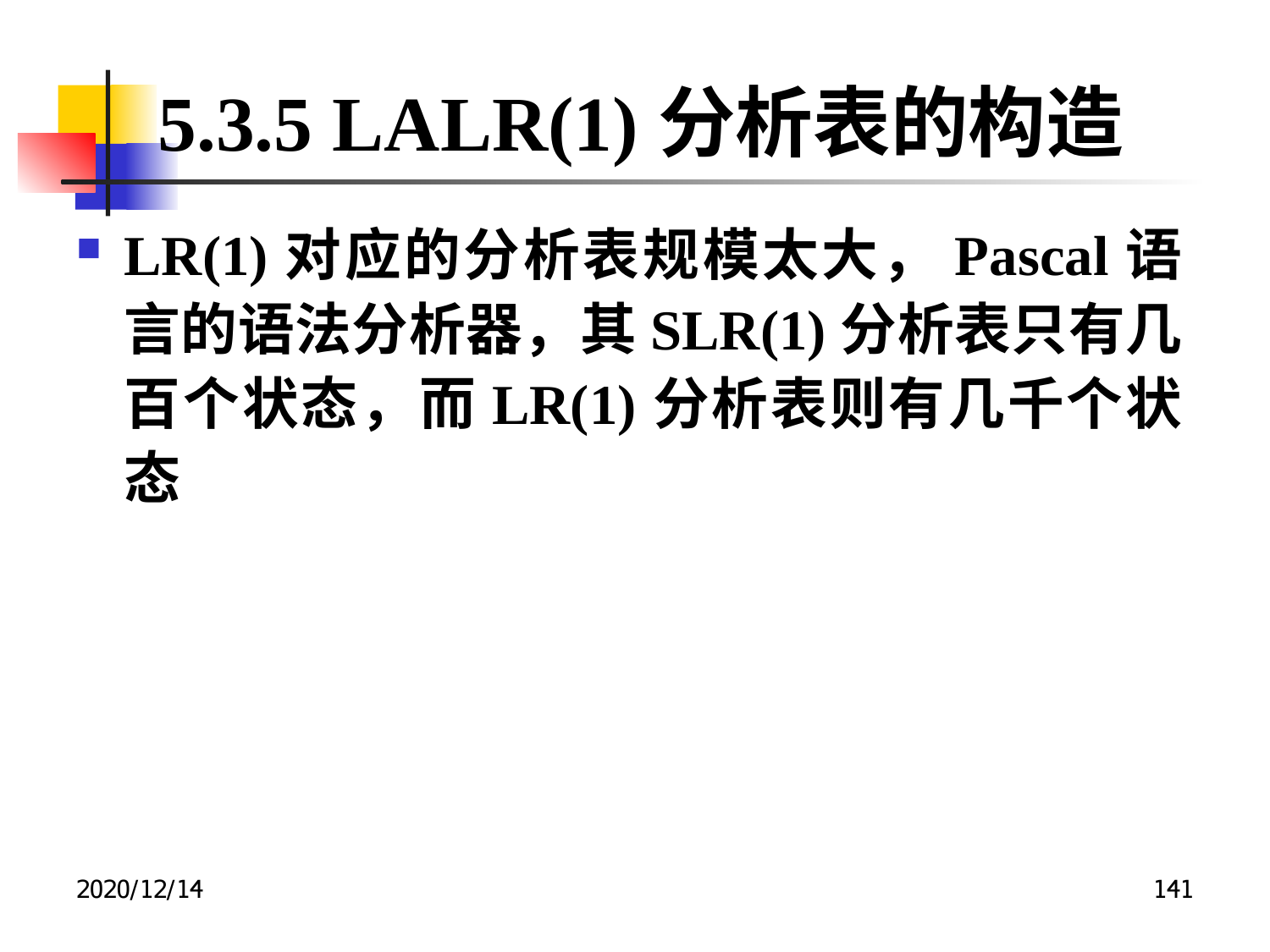

5.3.5 LALR(1)分析表的构造
LR(1)对应的分析表规模太大，Pascal语言的语法分析器，其SLR(1)分析表只有几百个状态，而LR(1)分析表则有几千个状态
2020/12/14
141